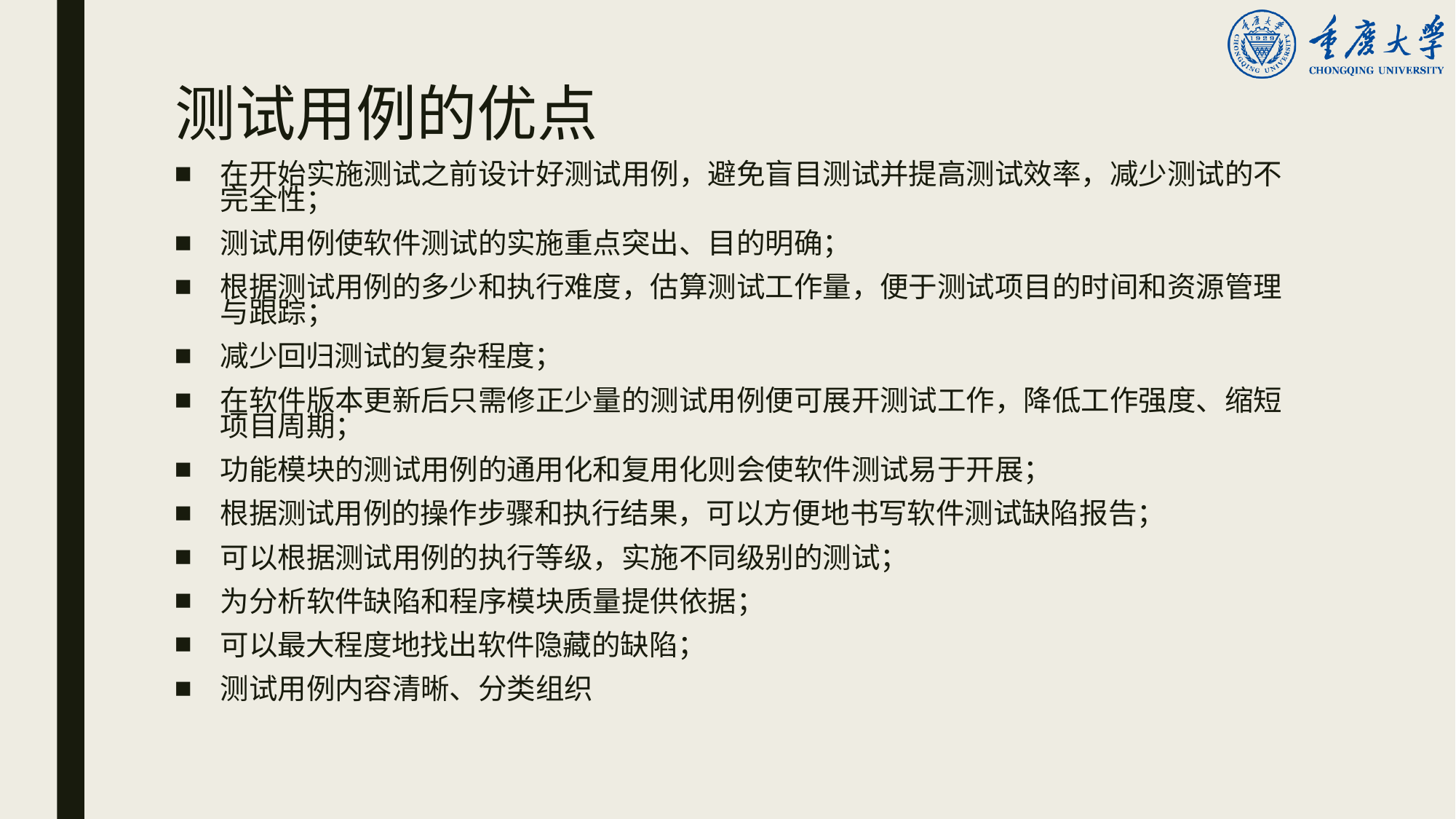

# 测试用例的优点
在开始实施测试之前设计好测试用例，避免盲目测试并提高测试效率，减少测试的不
完全性；
测试用例使软件测试的实施重点突出、目的明确；
根据测试用例的多少和执行难度，估算测试工作量，便于测试项目的时间和资源管理
与跟踪；
减少回归测试的复杂程度；
在软件版本更新后只需修正少量的测试用例便可展开测试工作，降低工作强度、缩短
项目周期；
功能模块的测试用例的通用化和复用化则会使软件测试易于开展；
根据测试用例的操作步骤和执行结果，可以方便地书写软件测试缺陷报告；
可以根据测试用例的执行等级，实施不同级别的测试；
为分析软件缺陷和程序模块质量提供依据；
可以最大程度地找出软件隐藏的缺陷；
测试用例内容清晰、分类组织